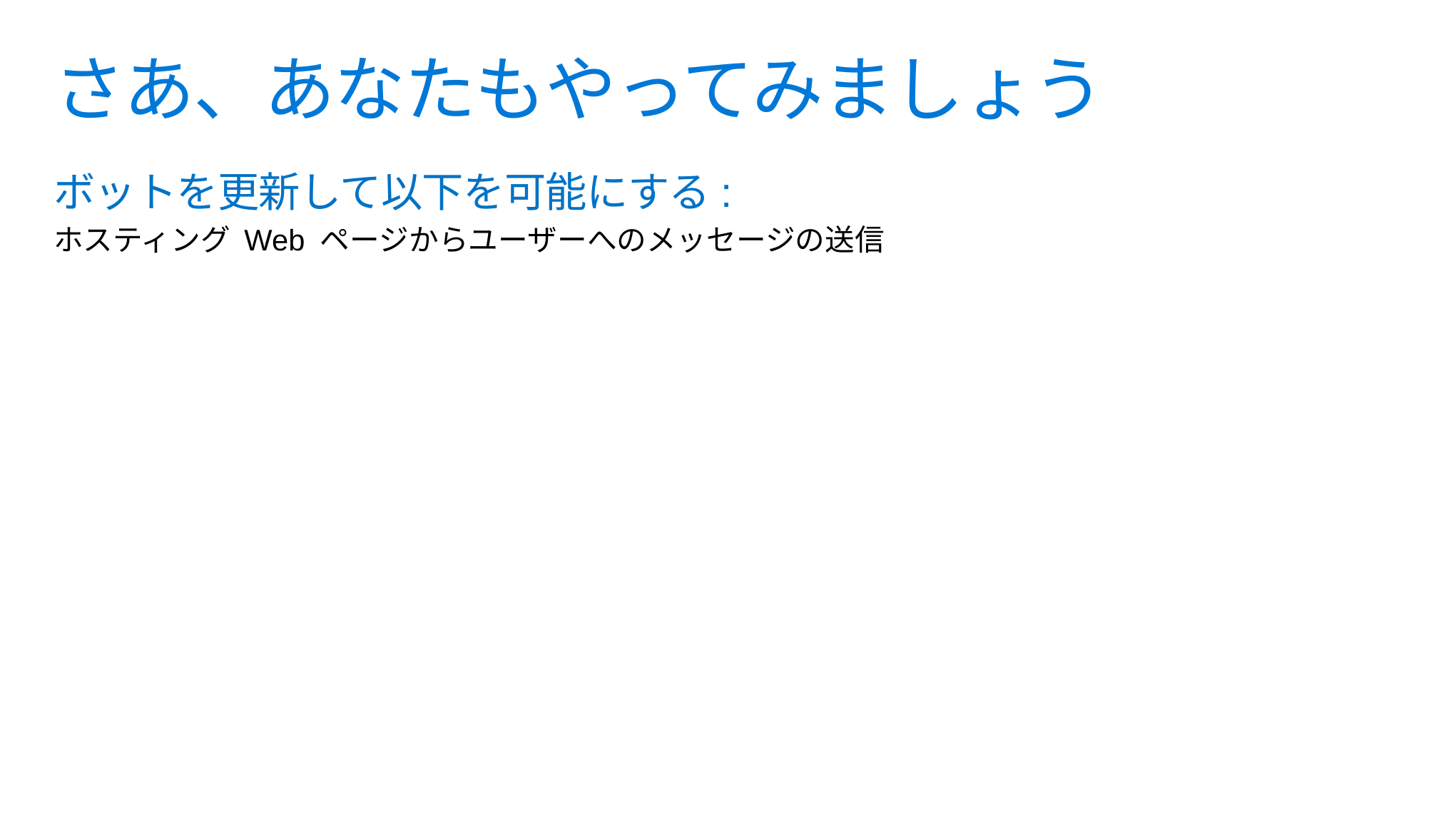

# さあ、あなたもやってみましょう
ボットを更新して以下を可能にする:
ホスティング Web ページからユーザーへのメッセージの送信